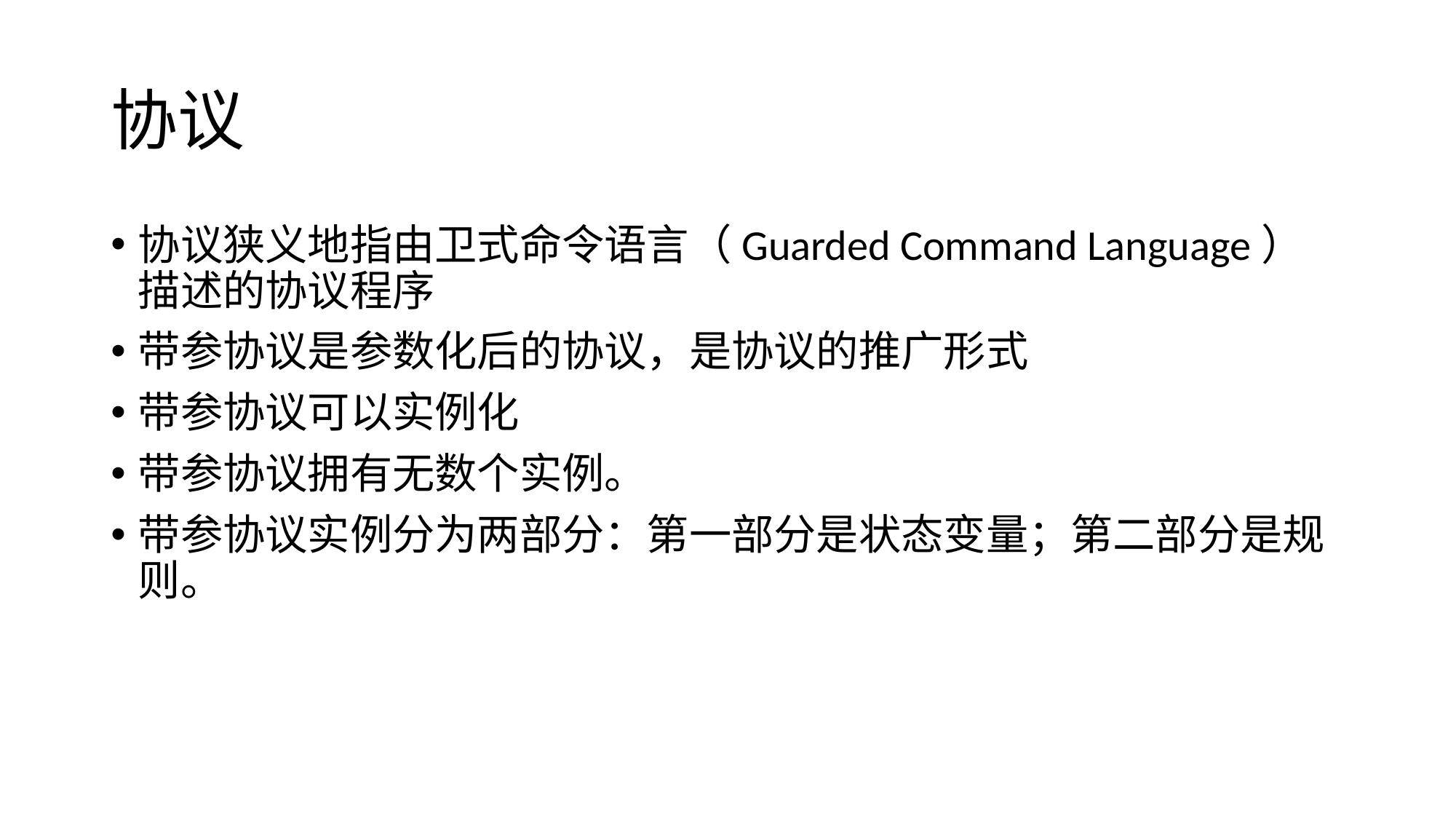

# 协议
协议狭义地指由卫式命令语言（Guarded Command Language）描述的协议程序
带参协议是参数化后的协议，是协议的推广形式
带参协议可以实例化
带参协议拥有无数个实例。
带参协议实例分为两部分：第一部分是状态变量；第二部分是规则。